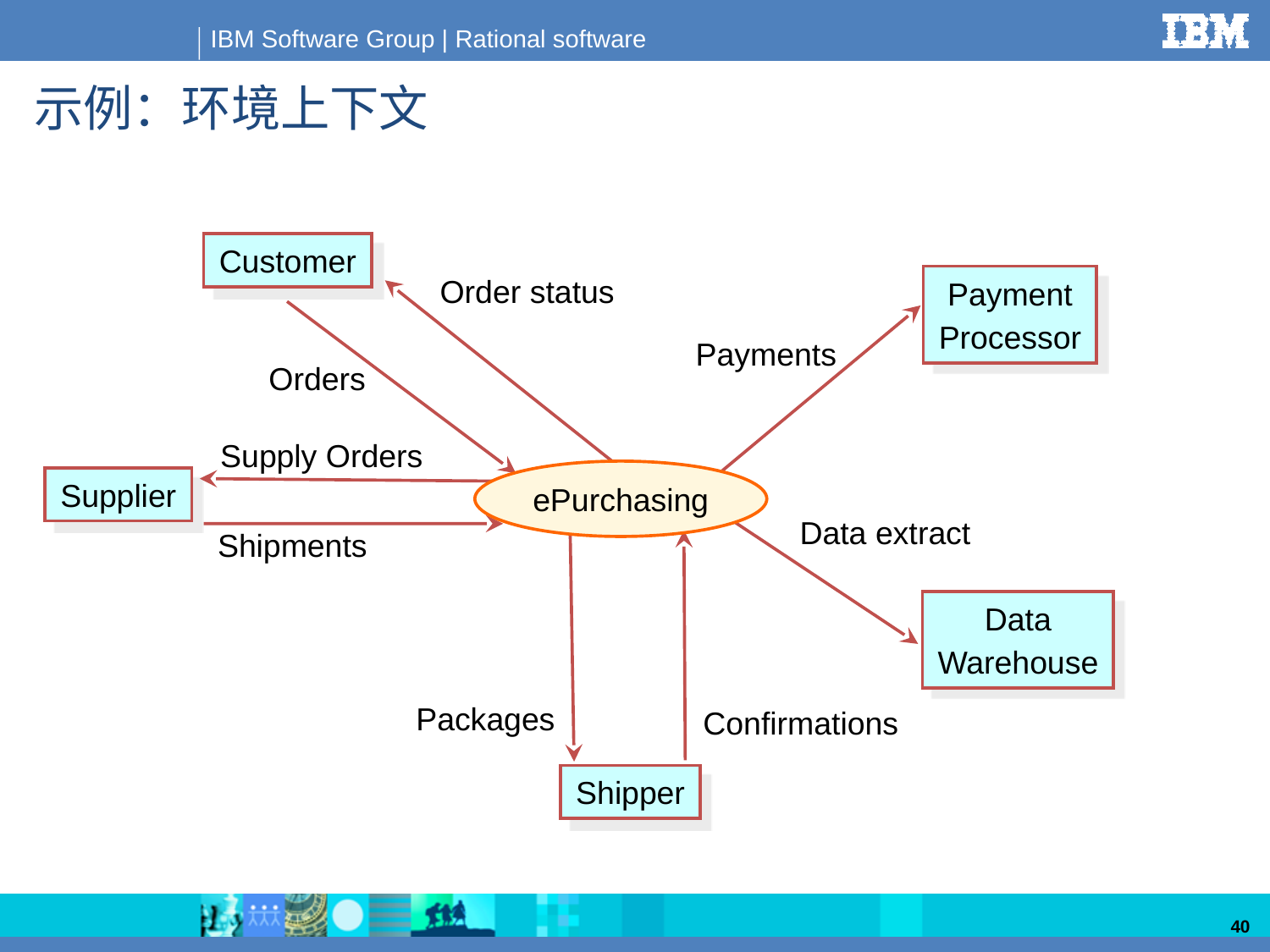

# 示例：环境上下文
Customer
Payment
Processor
Order status

Payments
Orders
Supply Orders
ePurchasing
Supplier

Data extract
Shipments

Data
Warehouse
Packages
Confirmations
Shipper
40